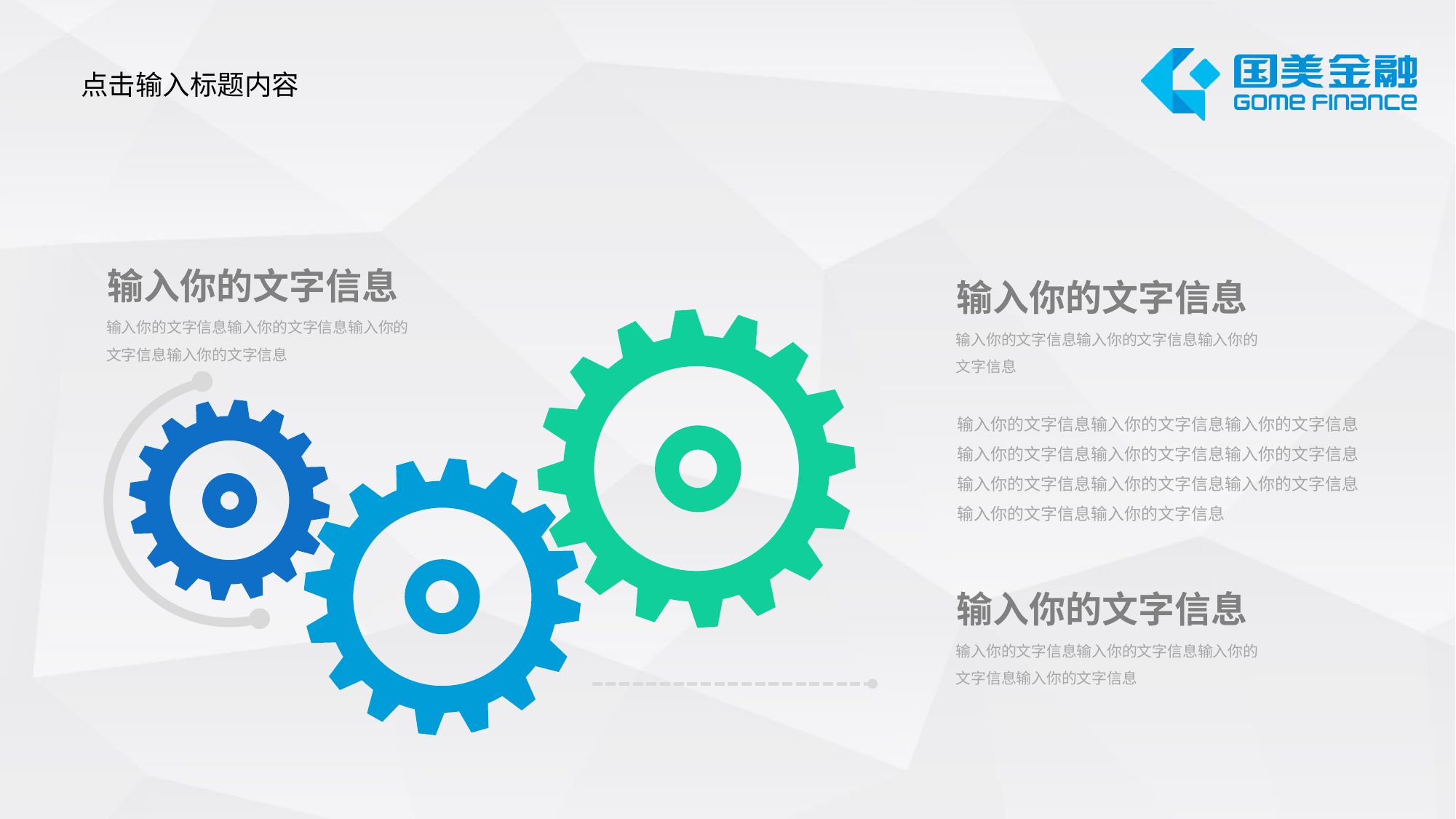

点击输入标题内容
输入你的文字信息
输入你的文字信息
输入你的文字信息输入你的文字信息输入你的文字信息
输入你的文字信息输入你的文字信息输入你的文字信息输入你的文字信息

输入你的文字信息输入你的文字信息输入你的文字信息输入你的文字信息输入你的文字信息输入你的文字信息输入你的文字信息输入你的文字信息输入你的文字信息输入你的文字信息输入你的文字信息

输入你的文字信息
输入你的文字信息输入你的文字信息输入你的文字信息输入你的文字信息